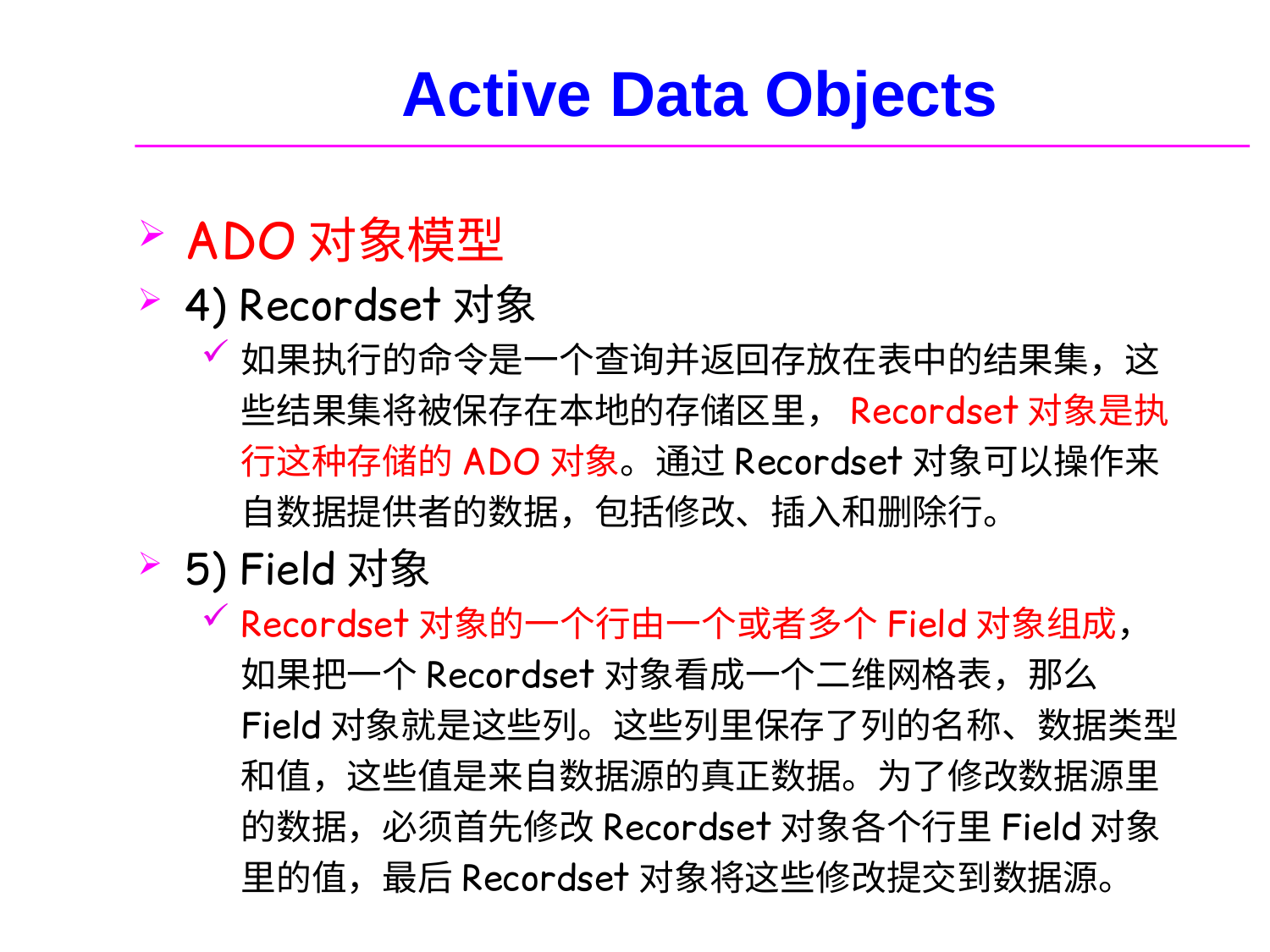

# Active Data Objects
ADO对象模型
4) Recordset对象
如果执行的命令是一个查询并返回存放在表中的结果集，这些结果集将被保存在本地的存储区里，Recordset对象是执行这种存储的ADO对象。通过Recordset对象可以操作来自数据提供者的数据，包括修改、插入和删除行。
5) Field对象
Recordset对象的一个行由一个或者多个Field对象组成，如果把一个Recordset对象看成一个二维网格表，那么Field对象就是这些列。这些列里保存了列的名称、数据类型和值，这些值是来自数据源的真正数据。为了修改数据源里的数据，必须首先修改Recordset对象各个行里Field对象里的值，最后Recordset对象将这些修改提交到数据源。

25